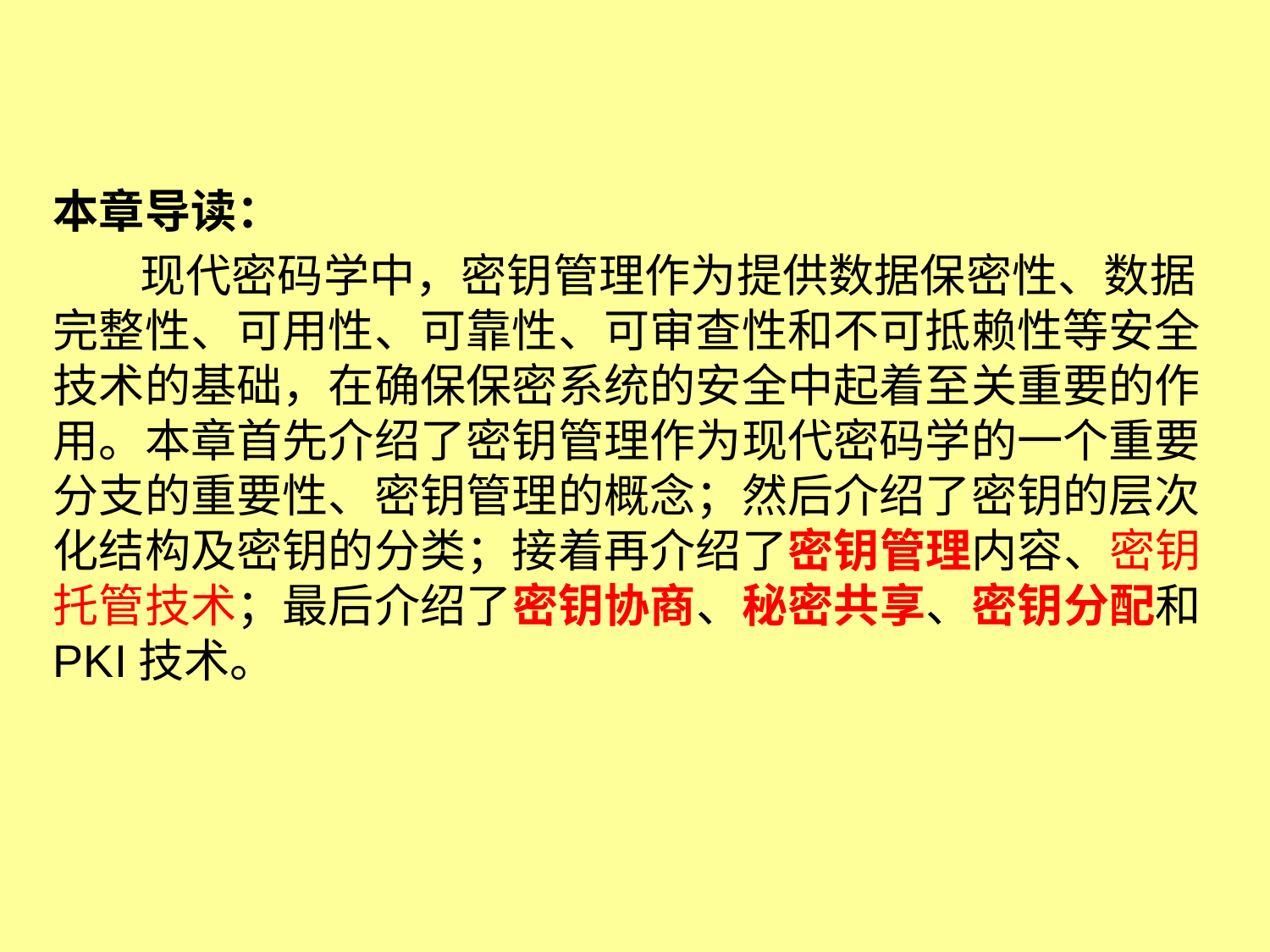

#
本章导读：
现代密码学中，密钥管理作为提供数据保密性、数据完整性、可用性、可靠性、可审查性和不可抵赖性等安全技术的基础，在确保保密系统的安全中起着至关重要的作用。本章首先介绍了密钥管理作为现代密码学的一个重要分支的重要性、密钥管理的概念；然后介绍了密钥的层次化结构及密钥的分类；接着再介绍了密钥管理内容、密钥托管技术；最后介绍了密钥协商、秘密共享、密钥分配和PKI技术。